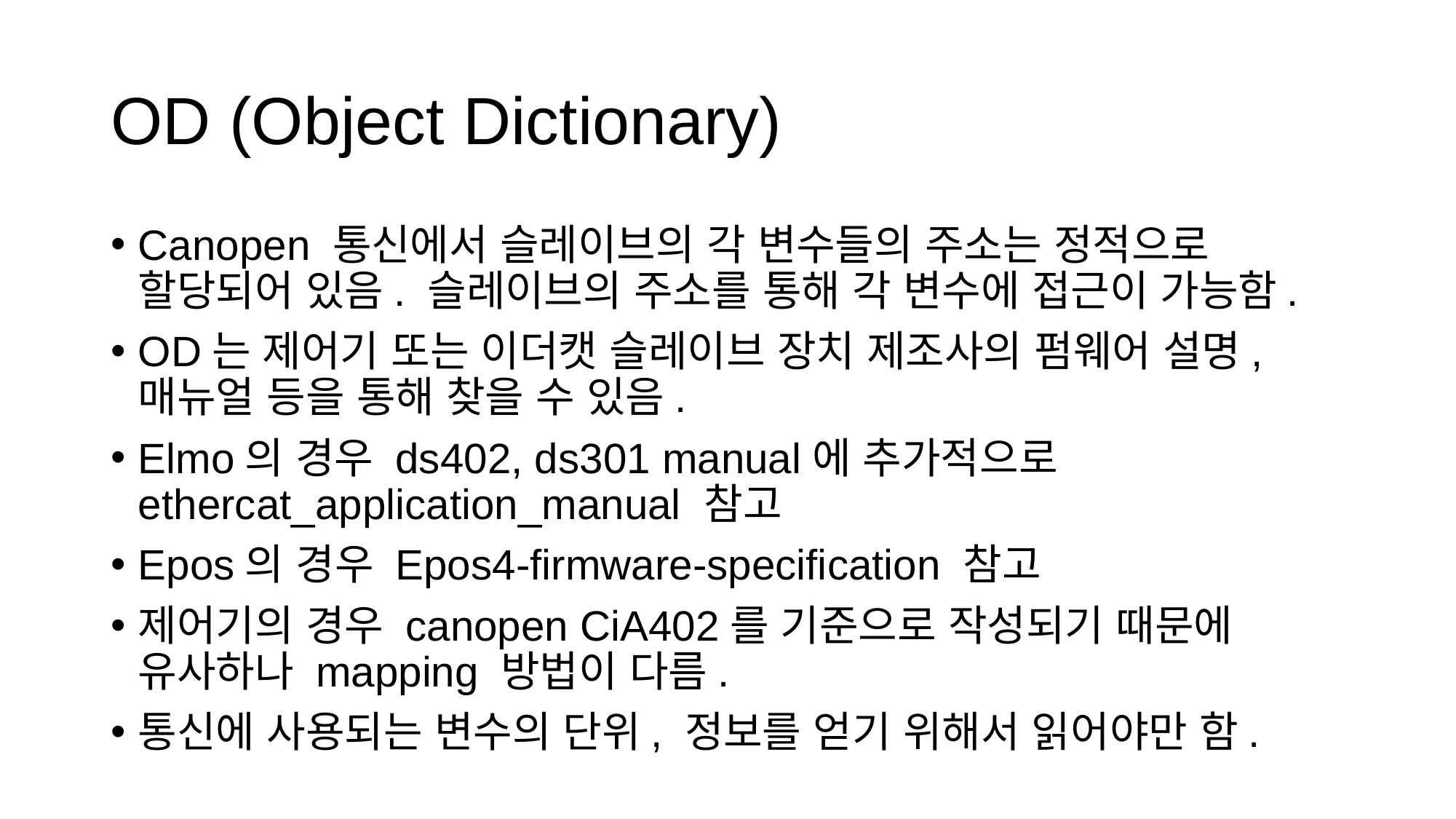

# OD (Object Dictionary)
Canopen 통신에서 슬레이브의 각 변수들의 주소는 정적으로 할당되어 있음. 슬레이브의 주소를 통해 각 변수에 접근이 가능함.
OD는 제어기 또는 이더캣 슬레이브 장치 제조사의 펌웨어 설명, 매뉴얼 등을 통해 찾을 수 있음.
Elmo의 경우 ds402, ds301 manual에 추가적으로 ethercat_application_manual 참고
Epos의 경우 Epos4-firmware-specification 참고
제어기의 경우 canopen CiA402를 기준으로 작성되기 때문에 유사하나 mapping 방법이 다름.
통신에 사용되는 변수의 단위, 정보를 얻기 위해서 읽어야만 함.